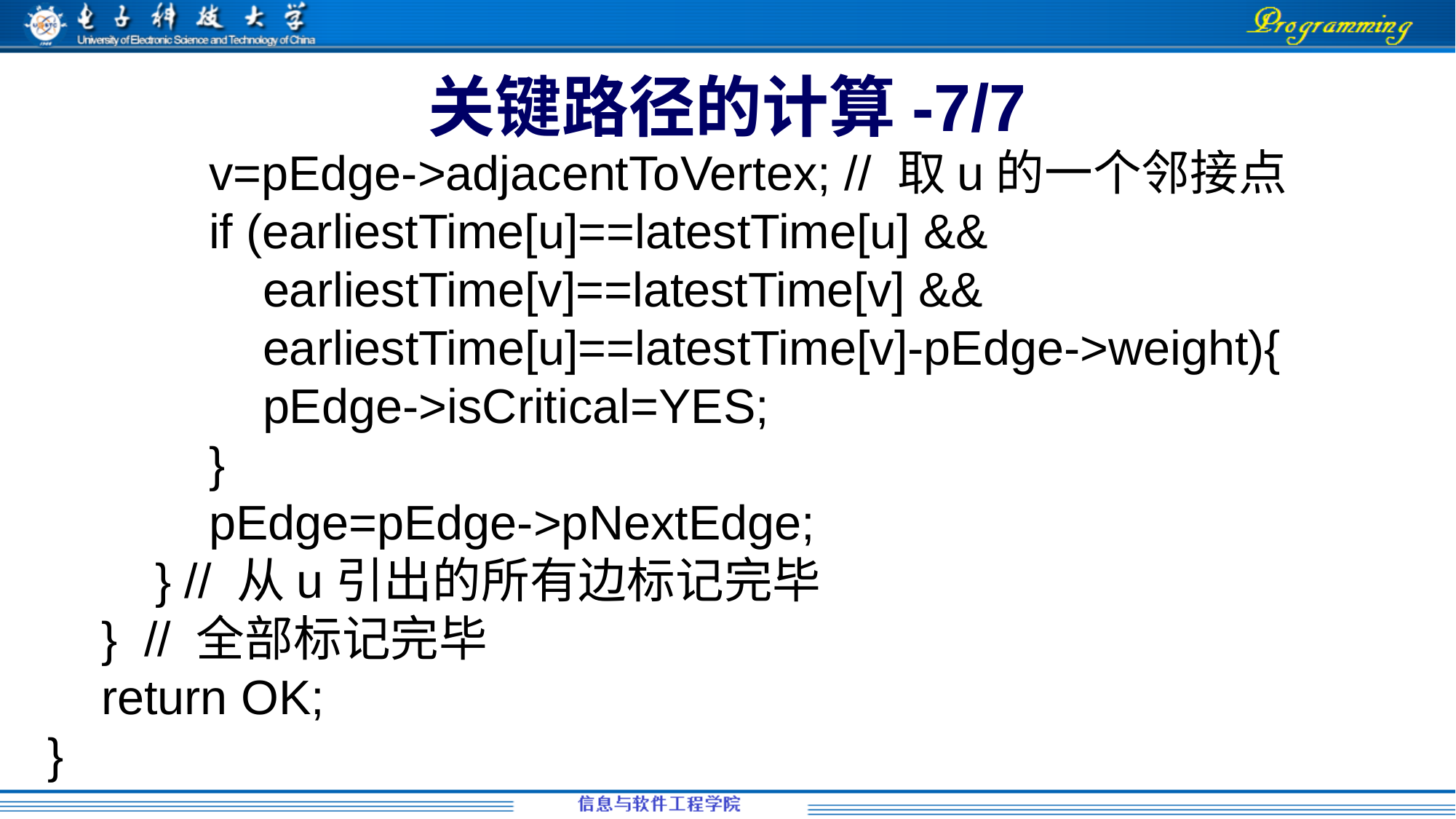

# 关键路径的计算-7/7
            v=pEdge->adjacentToVertex; // 取u的一个邻接点
            if (earliestTime[u]==latestTime[u] &&
                earliestTime[v]==latestTime[v] &&
                earliestTime[u]==latestTime[v]-pEdge->weight){
                pEdge->isCritical=YES;
            }
            pEdge=pEdge->pNextEdge;
        } // 从u引出的所有边标记完毕
    }  // 全部标记完毕
    return OK;
}